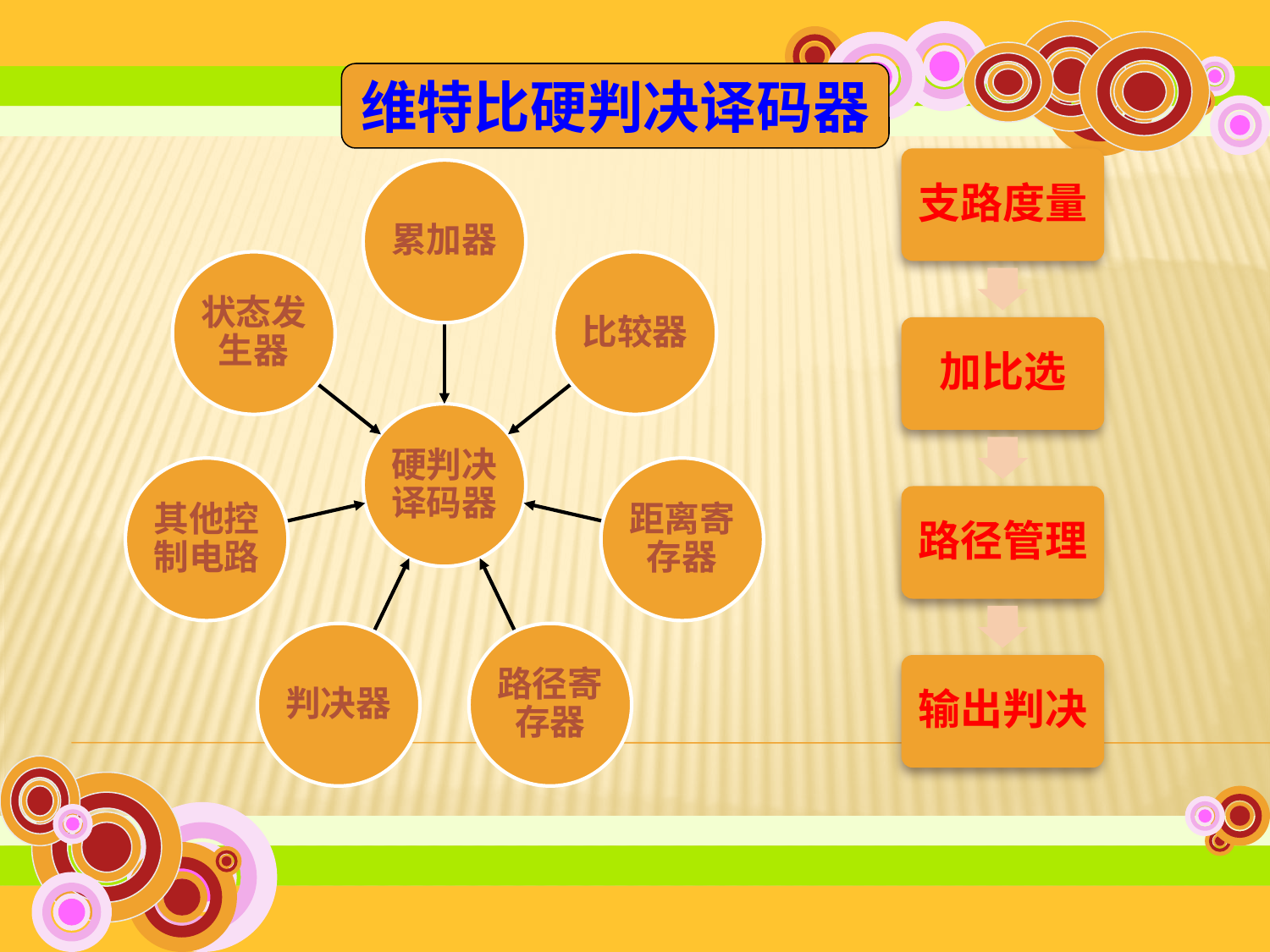

维特比硬判决译码器

支路度量
累加器
状态发生器
比较器

加比选

硬判决译码器

其他控制电路
距离寄存器
路径管理

判决器
路径寄存器
输出判决